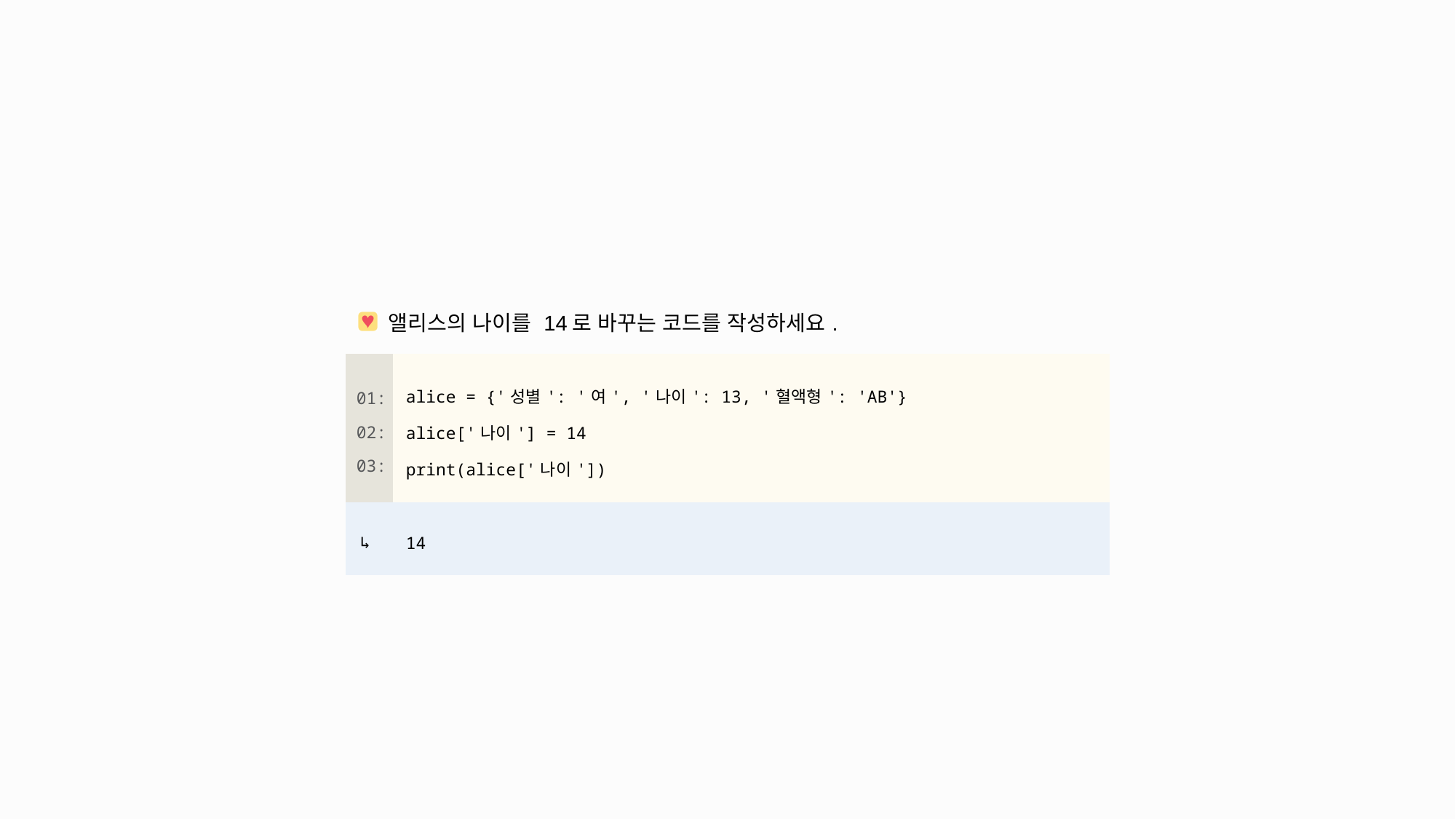

| 앨리스의 나이를 14로 바꾸는 코드를 작성하세요. |  |
| --- | --- |
| 01: 02: 03: | alice = {'성별': '여', '나이': 13, '혈액형': 'AB'} alice['나이'] = 14 print(alice['나이']) |
| ↳ | 14 |